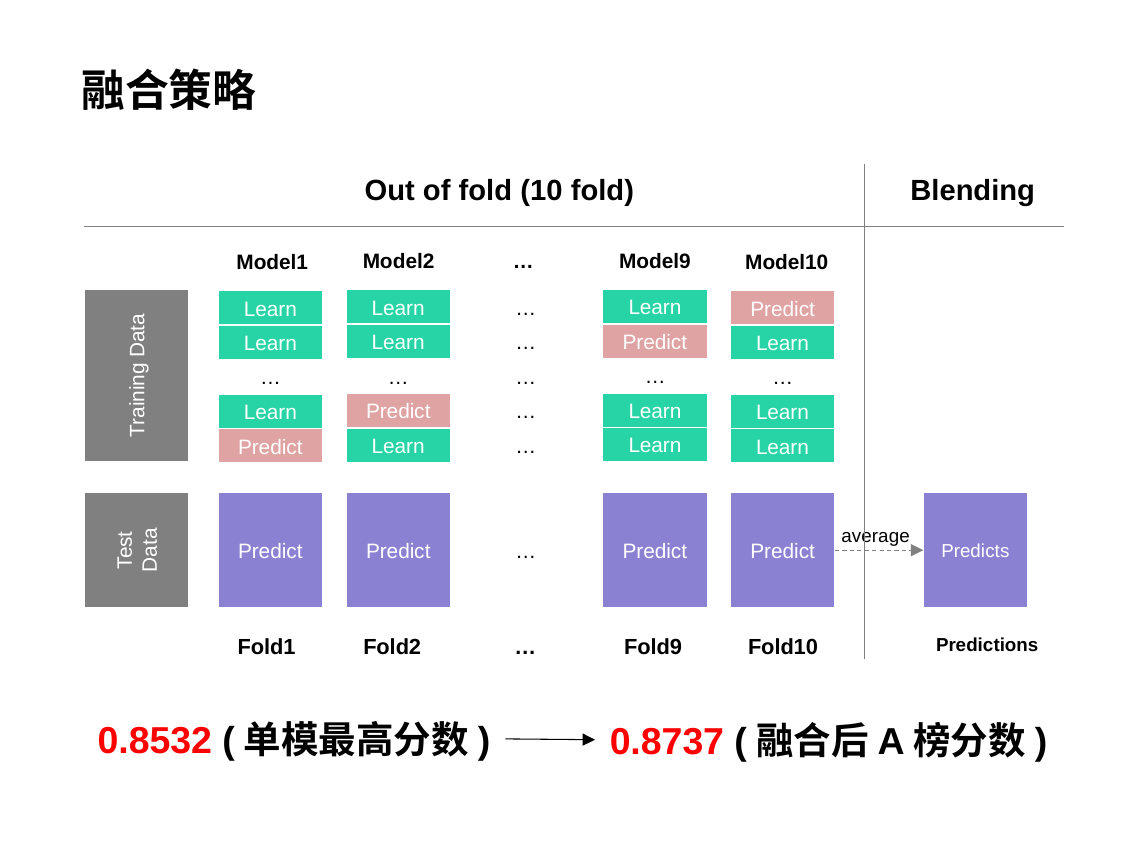

融合策略
Out of fold (10 fold)
Blending
Model9
…
Model2
Model10
Model1
Training Data
Learn
Learn
…
Learn
Predict
Predict
Learn
…
Learn
Learn
…
…
…
…
…
Learn
Predict
…
Learn
Learn
Learn
Learn
…
Predict
Learn
Test Data
Predict
Predict
…
Predict
Predict
Predicts
average
…
Fold9
Fold10
Fold1
Fold2
Predictions
0.8532 (单模最高分数)
0.8737 (融合后A榜分数)